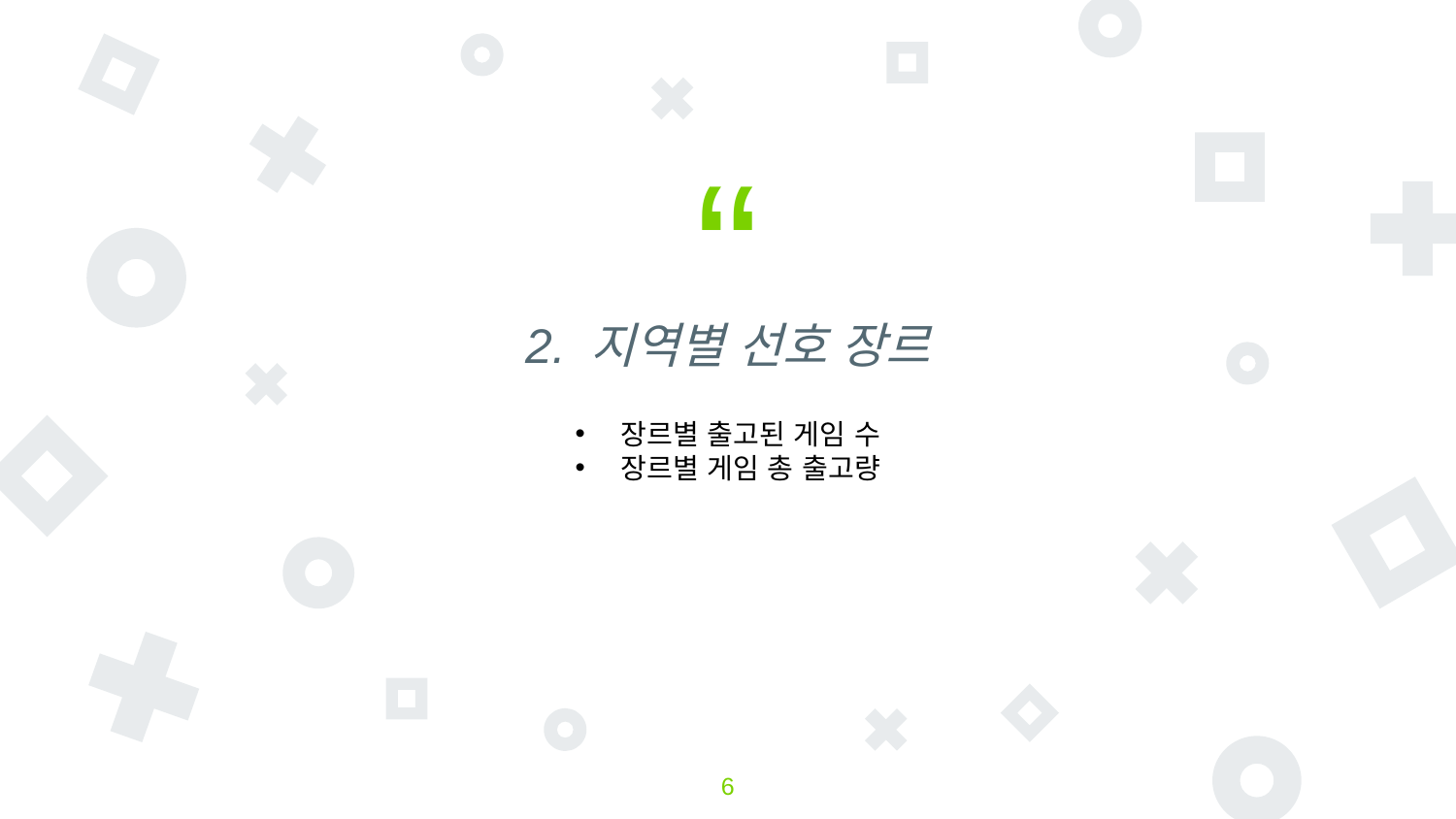

2. 지역별 선호 장르
장르별 출고된 게임 수
장르별 게임 총 출고량
6